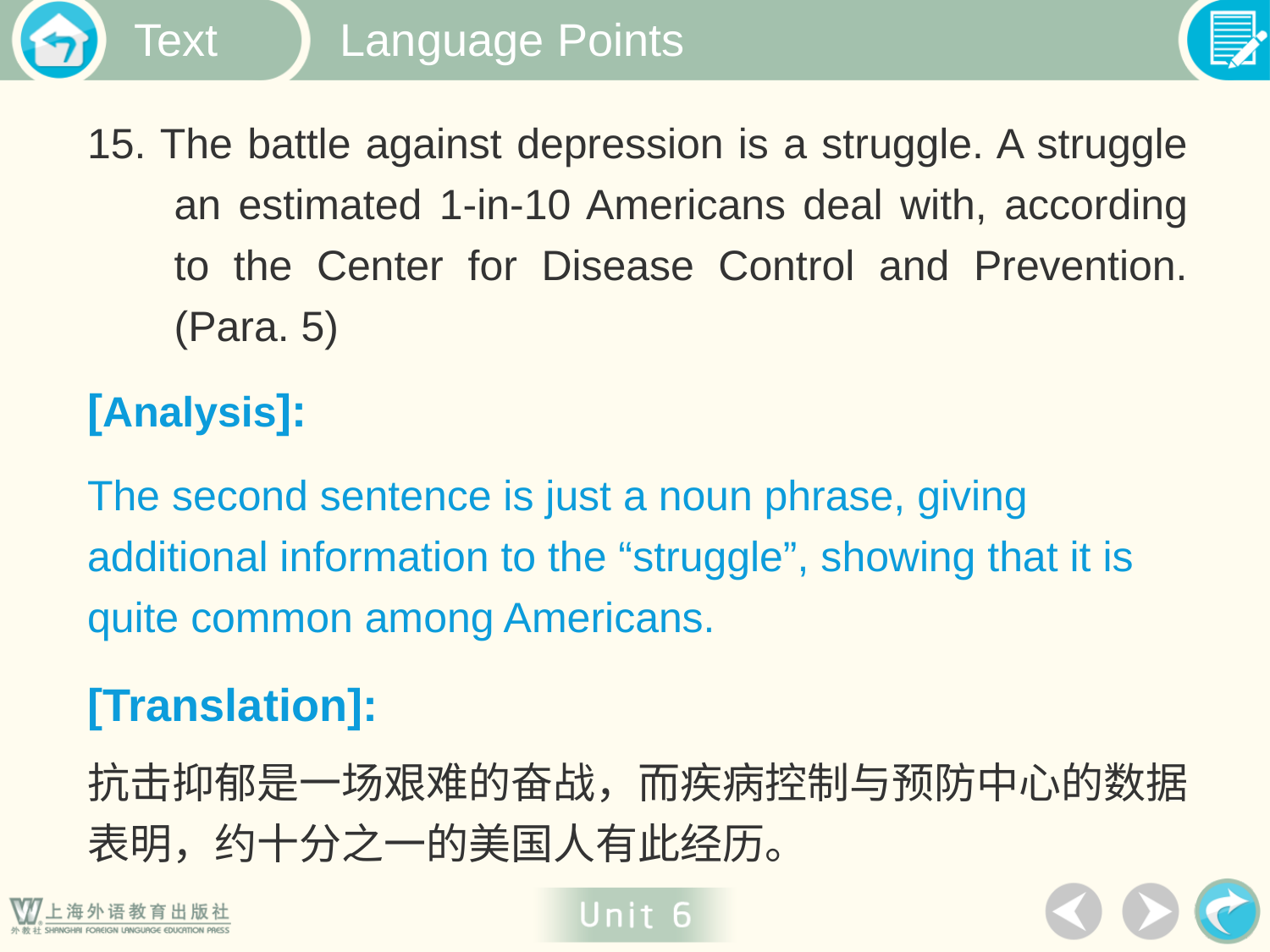

Language Points
15. The battle against depression is a struggle. A struggle an estimated 1-in-10 Americans deal with, according to the Center for Disease Control and Prevention. (Para. 5)

[Analysis]:
The second sentence is just a noun phrase, giving additional information to the “struggle”, showing that it is quite common among Americans.
[Translation]:
抗击抑郁是一场艰难的奋战，而疾病控制与预防中心的数据表明，约十分之一的美国人有此经历。